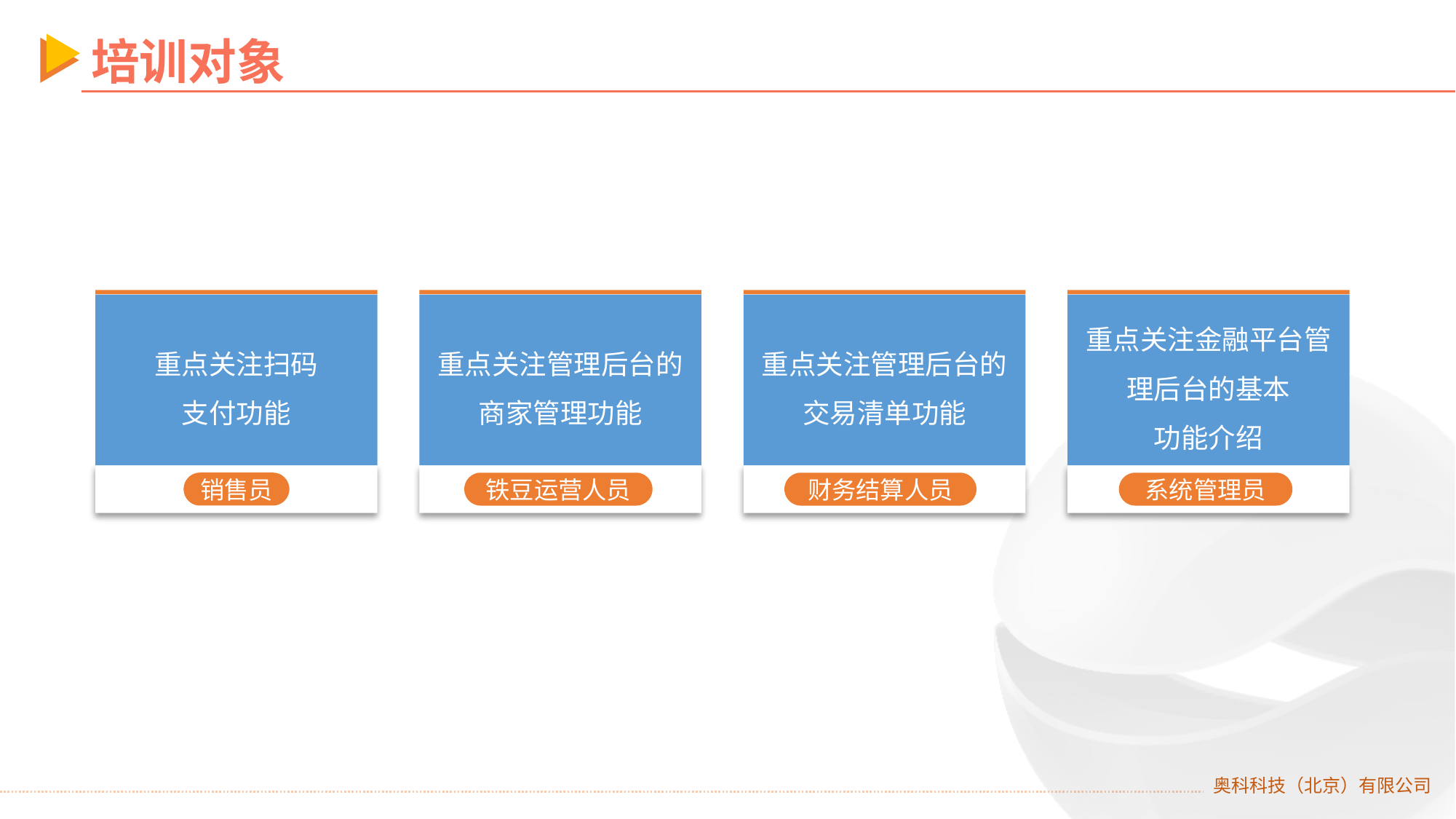

培训对象

重点关注扫码
支付功能

销售员

重点关注管理后台的商家管理功能

铁豆运营人员

重点关注管理后台的交易清单功能

财务结算人员

重点关注金融平台管理后台的基本
功能介绍

系统管理员